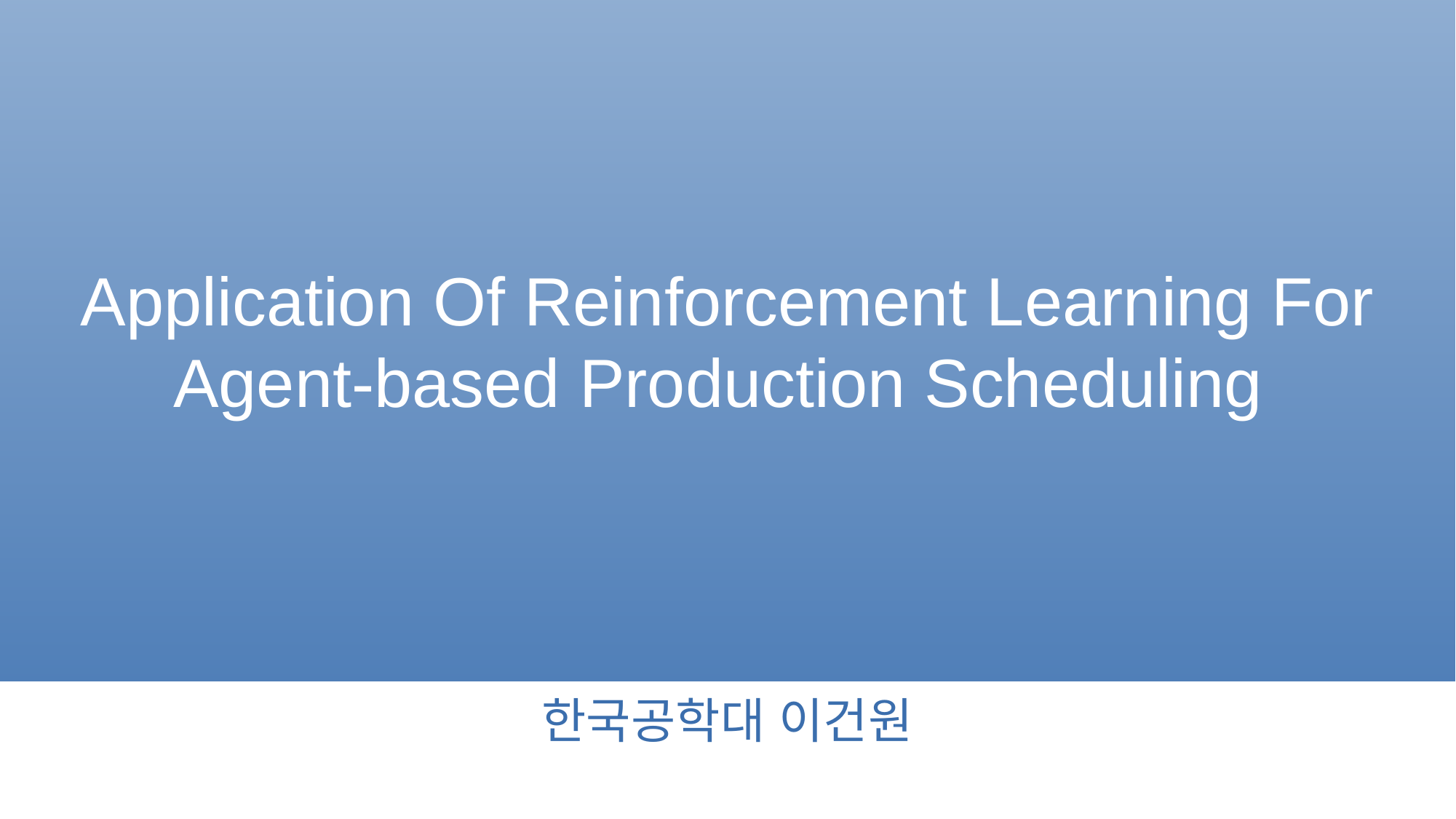

Application Of Reinforcement Learning For Agent-based Production Scheduling
한국공학대 이건원